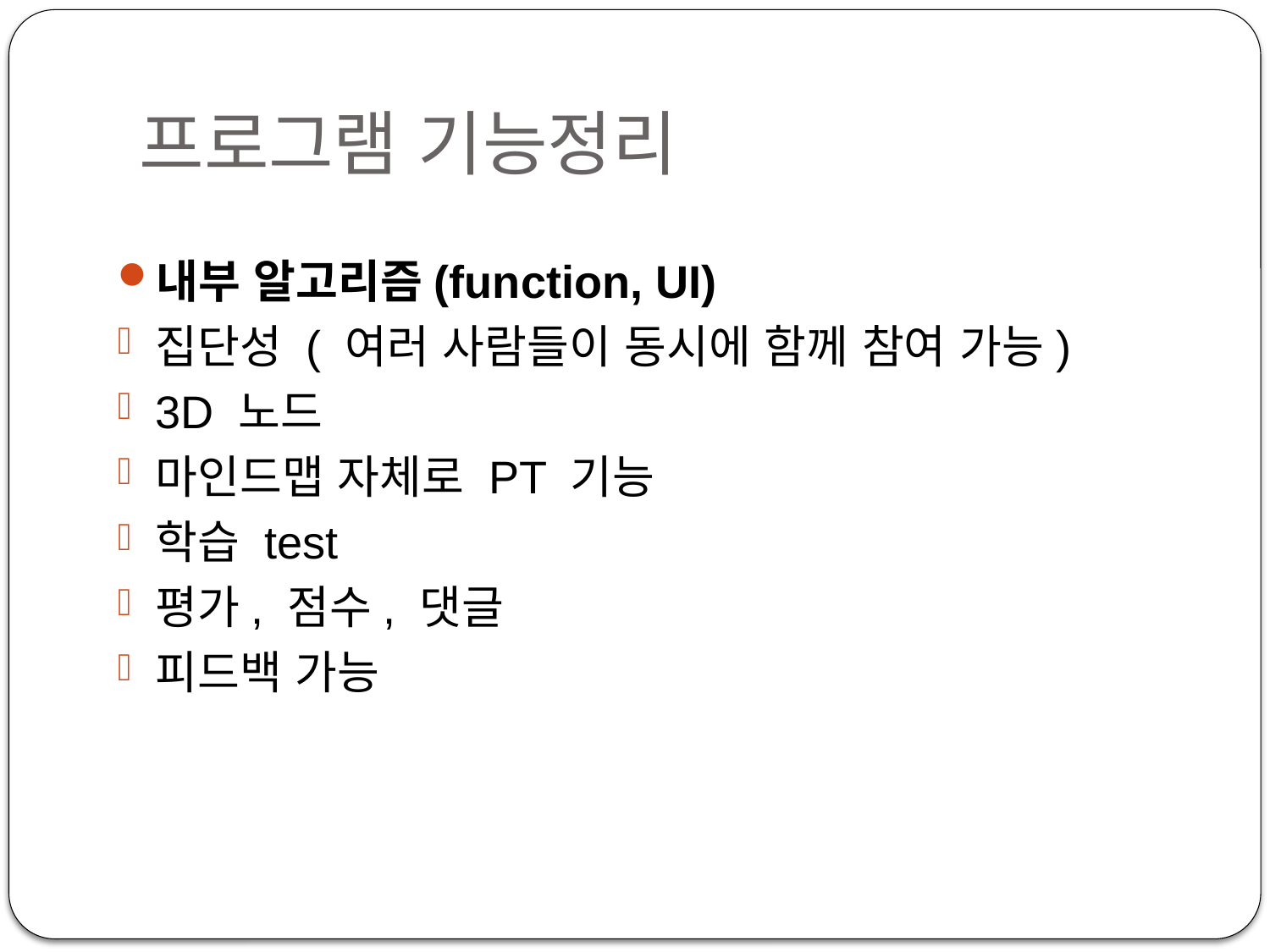

# 프로그램 기능정리
내부 알고리즘(function, UI)
집단성 ( 여러 사람들이 동시에 함께 참여 가능)
3D 노드
마인드맵 자체로 PT 기능
학습 test
평가, 점수, 댓글
피드백 가능